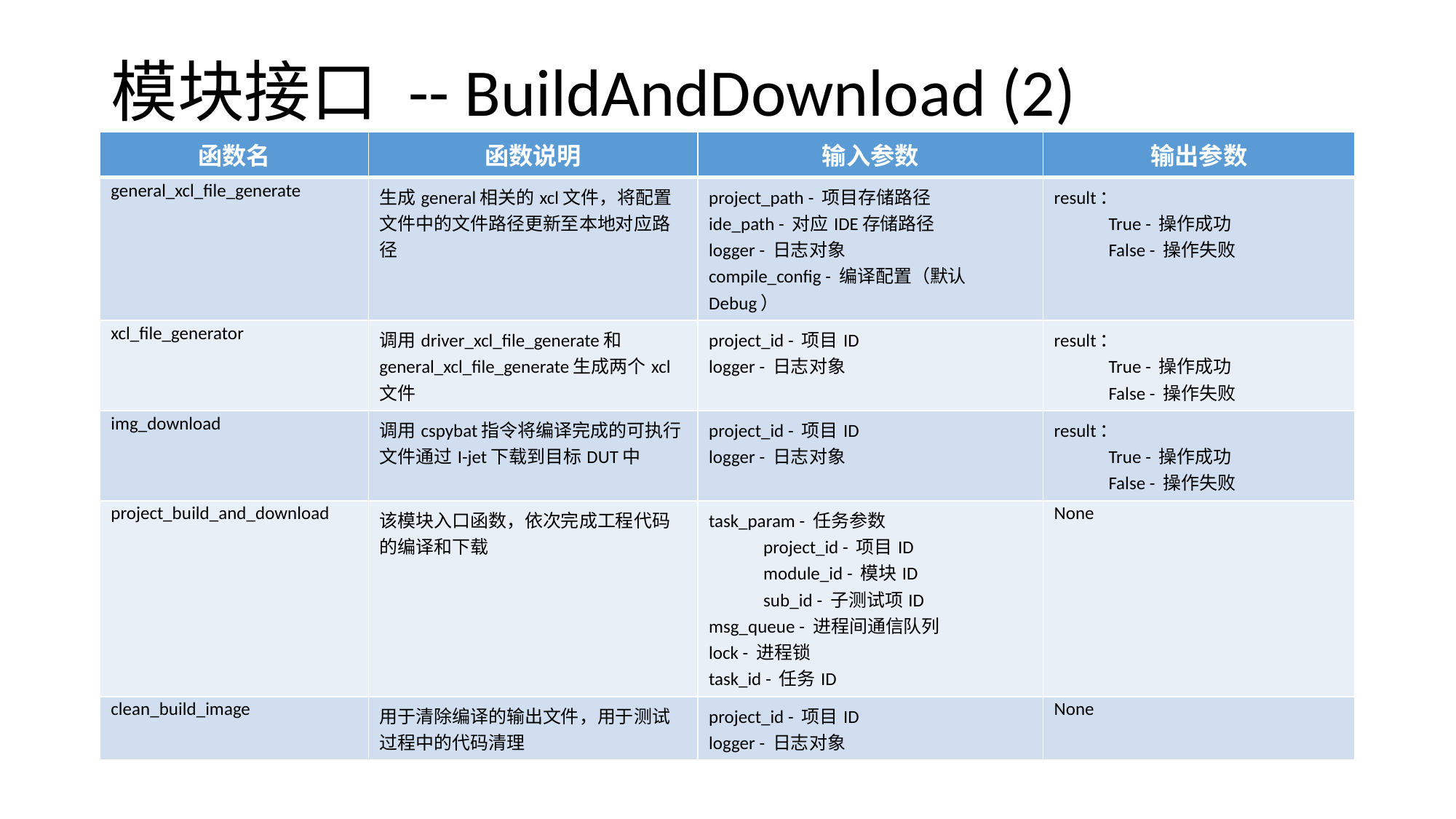

# 模块接口 -- BuildAndDownload (2)
| 函数名 | 函数说明 | 输入参数 | 输出参数 |
| --- | --- | --- | --- |
| general\_xcl\_file\_generate | 生成general相关的xcl文件，将配置文件中的文件路径更新至本地对应路径 | project\_path - 项目存储路径 ide\_path - 对应IDE存储路径 logger - 日志对象 compile\_config - 编译配置（默认Debug） | result： True - 操作成功 False - 操作失败 |
| xcl\_file\_generator | 调用driver\_xcl\_file\_generate和general\_xcl\_file\_generate生成两个xcl文件 | project\_id - 项目ID logger - 日志对象 | result： True - 操作成功 False - 操作失败 |
| img\_download | 调用cspybat指令将编译完成的可执行文件通过I-jet下载到目标DUT中 | project\_id - 项目ID logger - 日志对象 | result： True - 操作成功 False - 操作失败 |
| project\_build\_and\_download | 该模块入口函数，依次完成工程代码的编译和下载 | task\_param - 任务参数 project\_id - 项目ID module\_id - 模块ID sub\_id - 子测试项ID msg\_queue - 进程间通信队列 lock - 进程锁 task\_id - 任务ID | None |
| clean\_build\_image | 用于清除编译的输出文件，用于测试过程中的代码清理 | project\_id - 项目ID logger - 日志对象 | None |